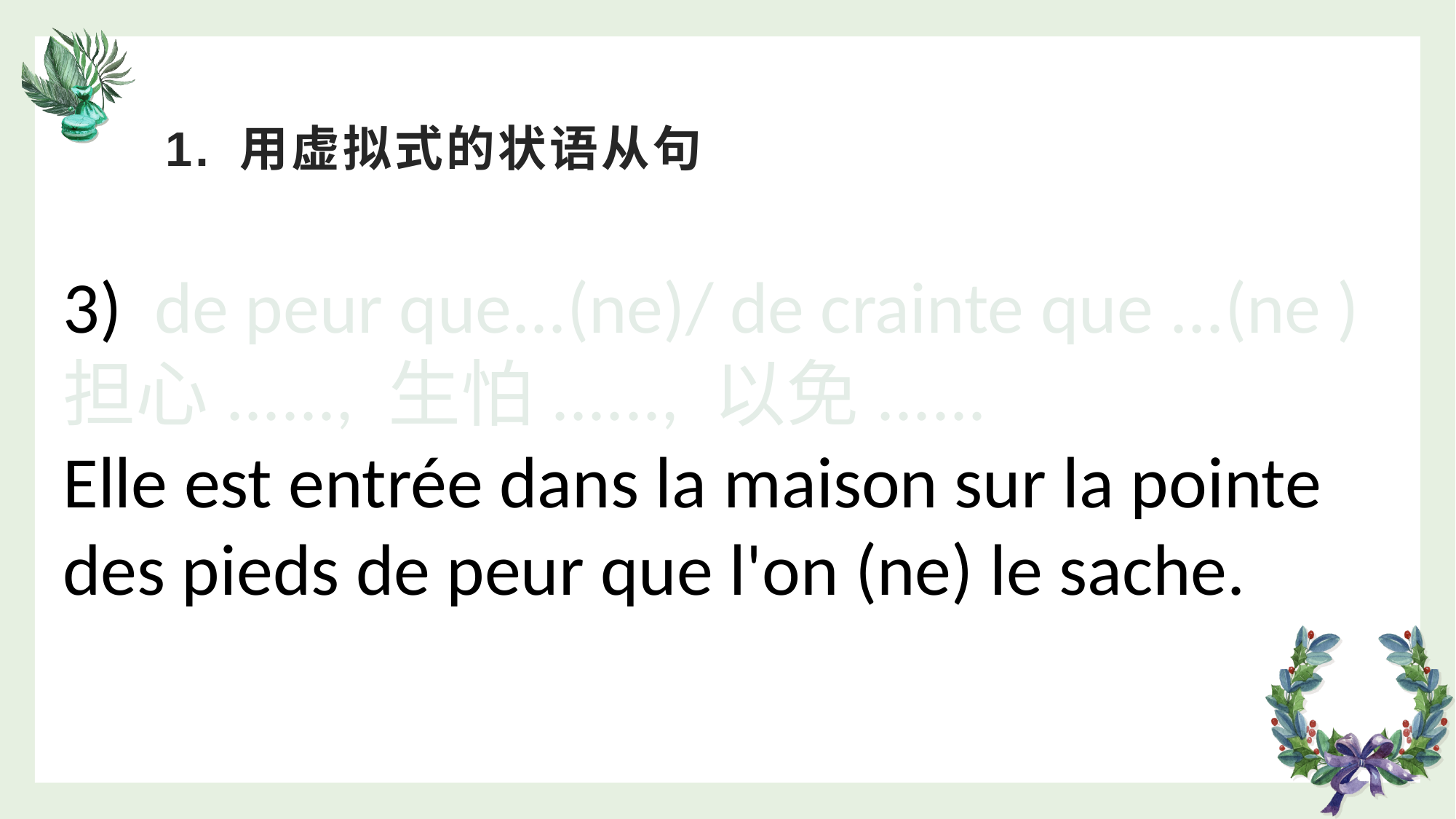

# 1. 用虚拟式的状语从句
3)  de peur que...(ne)/ de crainte que ...(ne )
担心......, 生怕......, 以免......
Elle est entrée dans la maison sur la pointe des pieds de peur que l'on (ne) le sache.